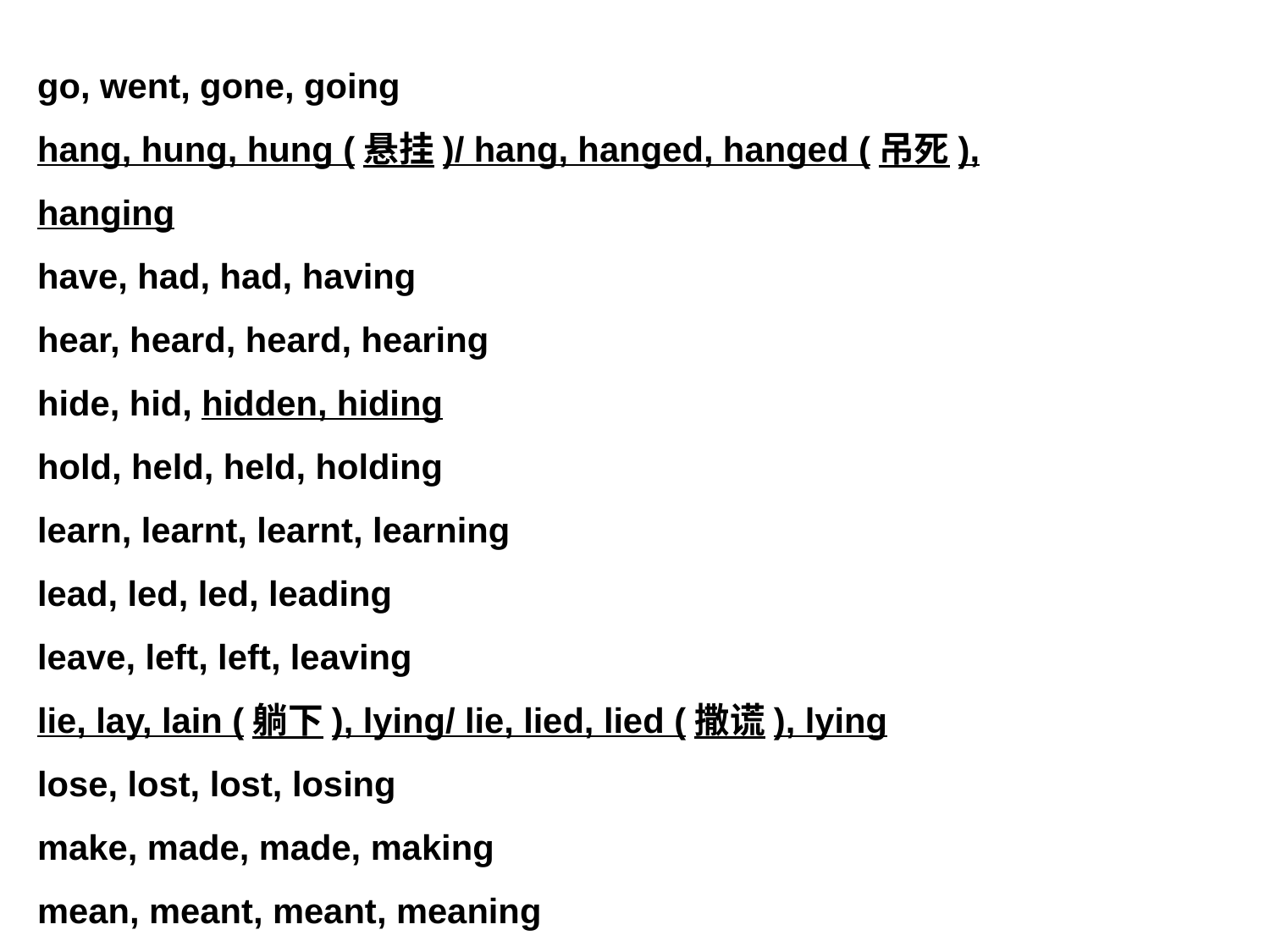

go, went, gone, going
hang, hung, hung (悬挂)/ hang, hanged, hanged (吊死), hanging
have, had, had, having
hear, heard, heard, hearing
hide, hid, hidden, hiding
hold, held, held, holding
learn, learnt, learnt, learning
lead, led, led, leading
leave, left, left, leaving
lie, lay, lain (躺下), lying/ lie, lied, lied (撒谎), lying
lose, lost, lost, losing
make, made, made, making
mean, meant, meant, meaning